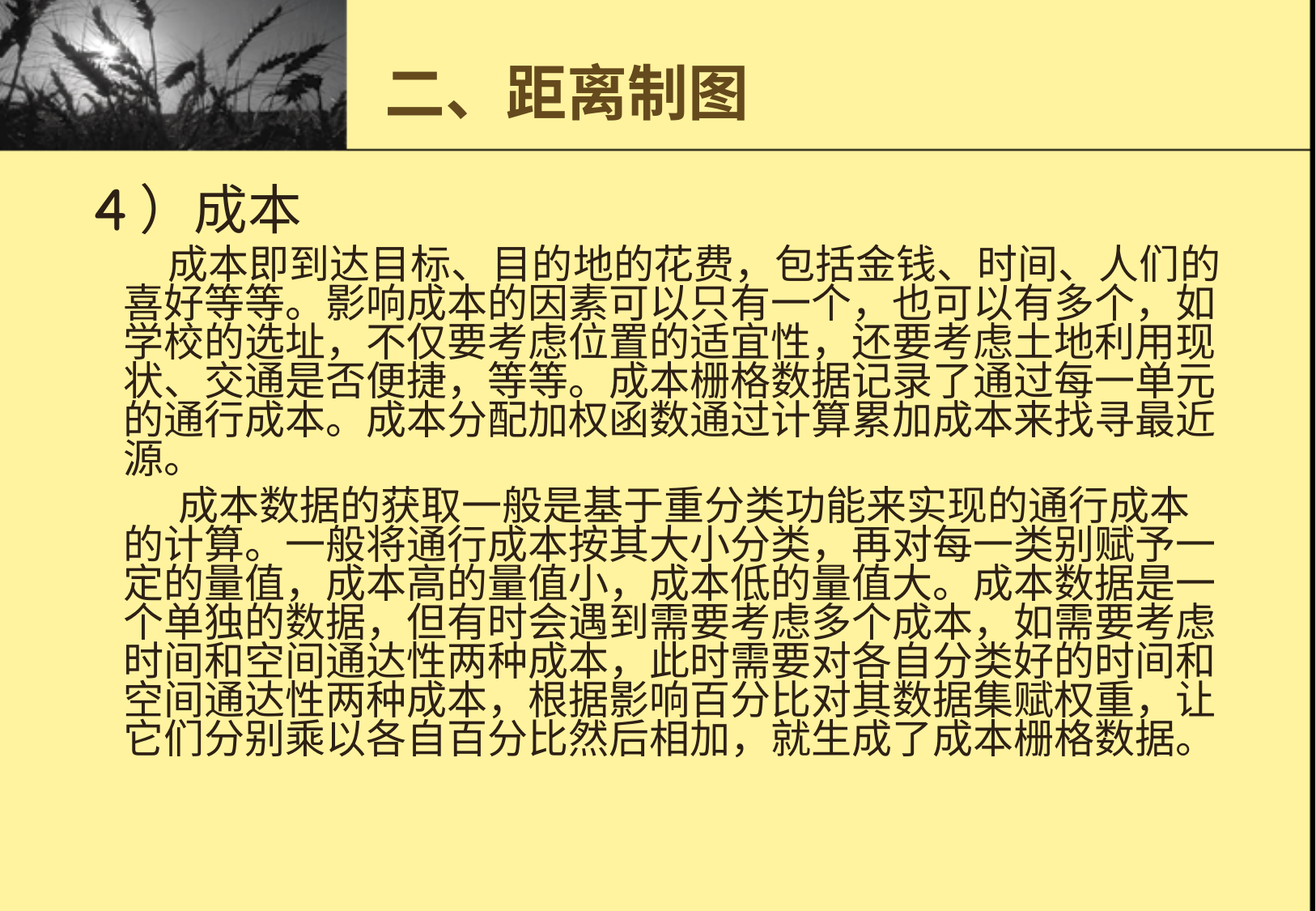

# 二、距离制图
 4）成本
           成本即到达目标、目的地的花费，包括金钱、时间、人们的喜好等等。影响成本的因素可以只有一个，也可以有多个，如学校的选址，不仅要考虑位置的适宜性，还要考虑土地利用现状、交通是否便捷，等等。成本栅格数据记录了通过每一单元的通行成本。成本分配加权函数通过计算累加成本来找寻最近源。
          成本数据的获取一般是基于重分类功能来实现的通行成本的计算。一般将通行成本按其大小分类，再对每一类别赋予一定的量值，成本高的量值小，成本低的量值大。成本数据是一个单独的数据，但有时会遇到需要考虑多个成本，如需要考虑时间和空间通达性两种成本，此时需要对各自分类好的时间和空间通达性两种成本，根据影响百分比对其数据集赋权重，让它们分别乘以各自百分比然后相加，就生成了成本栅格数据。